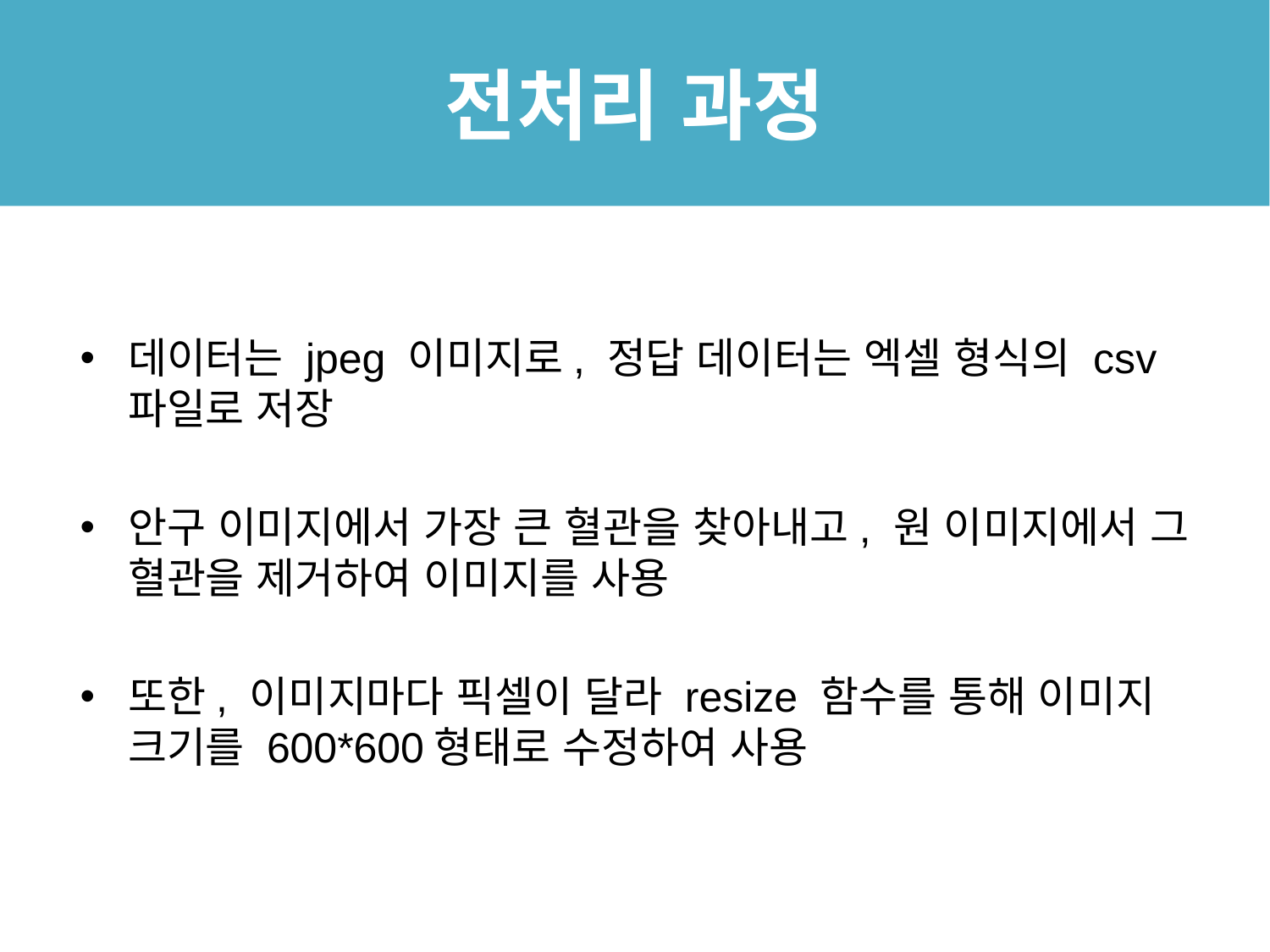

# 전처리 과정

데이터는 jpeg 이미지로, 정답 데이터는 엑셀 형식의 csv 파일로 저장

안구 이미지에서 가장 큰 혈관을 찾아내고, 원 이미지에서 그 혈관을 제거하여 이미지를 사용

또한, 이미지마다 픽셀이 달라 resize 함수를 통해 이미지 크기를 600*600형태로 수정하여 사용